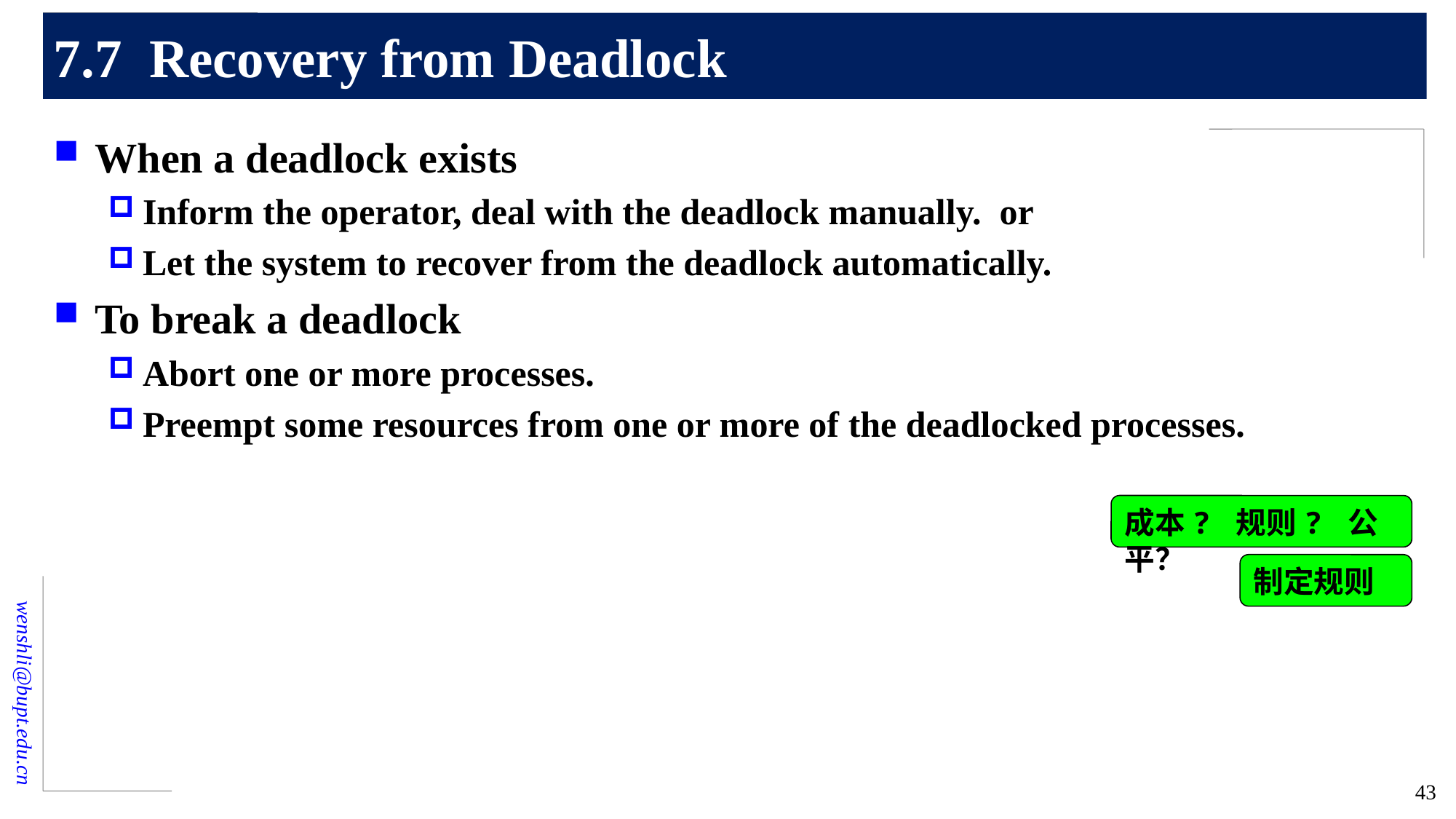

# 7.7  Recovery from Deadlock
When a deadlock exists
Inform the operator, deal with the deadlock manually.  or
Let the system to recover from the deadlock automatically.
To break a deadlock
Abort one or more processes.
Preempt some resources from one or more of the deadlocked processes.
成本? 规则? 公平？
制定规则
43